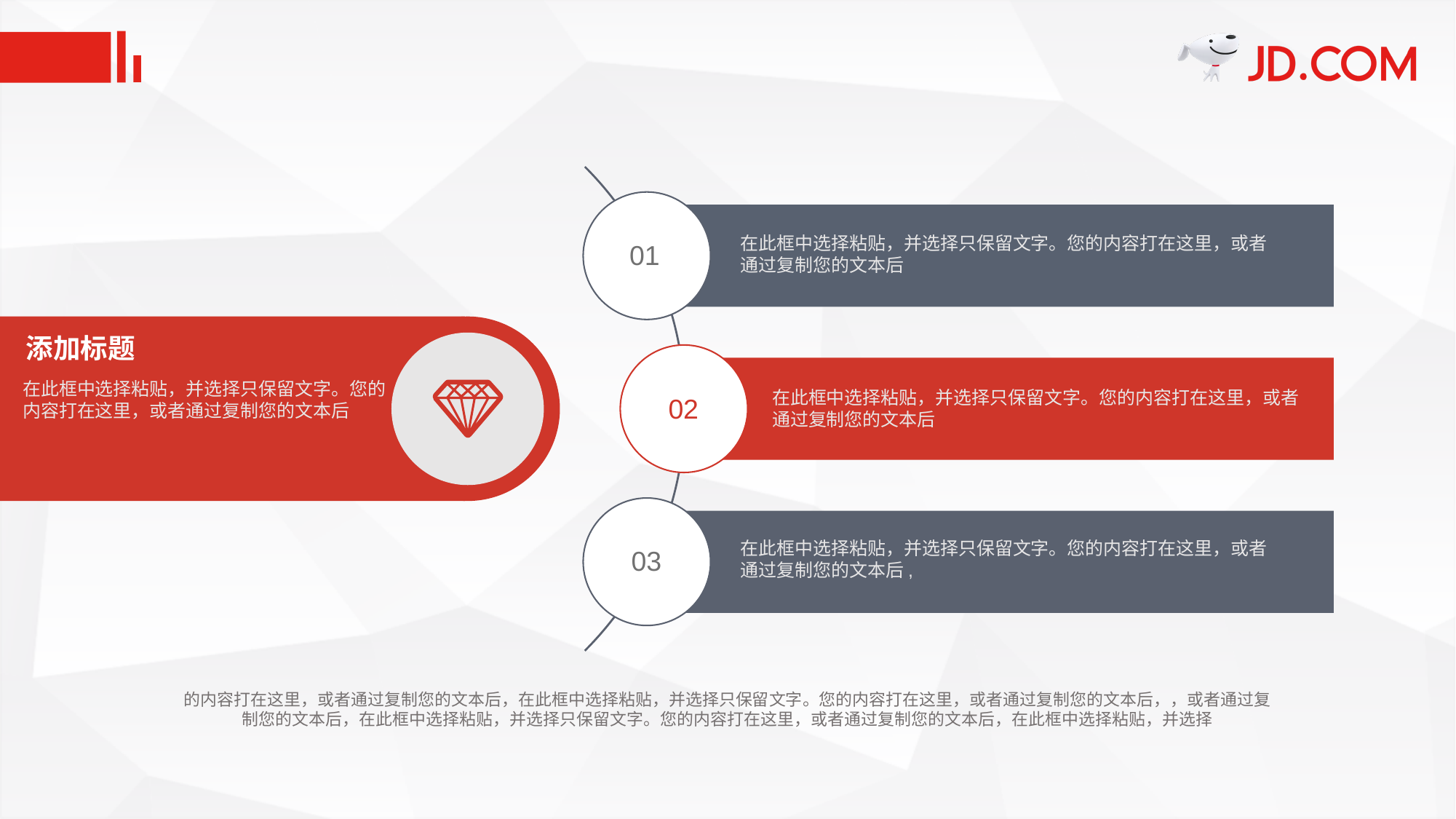

#

在此框中选择粘贴，并选择只保留文字。您的内容打在这里，或者通过复制您的文本后
01

添加标题
在此框中选择粘贴，并选择只保留文字。您的内容打在这里，或者通过复制您的文本后

在此框中选择粘贴，并选择只保留文字。您的内容打在这里，或者通过复制您的文本后
02
在此框中选择粘贴，并选择只保留文字。您的内容打在这里，或者通过复制您的文本后,
03
的内容打在这里，或者通过复制您的文本后，在此框中选择粘贴，并选择只保留文字。您的内容打在这里，或者通过复制您的文本后，，或者通过复制您的文本后，在此框中选择粘贴，并选择只保留文字。您的内容打在这里，或者通过复制您的文本后，在此框中选择粘贴，并选择